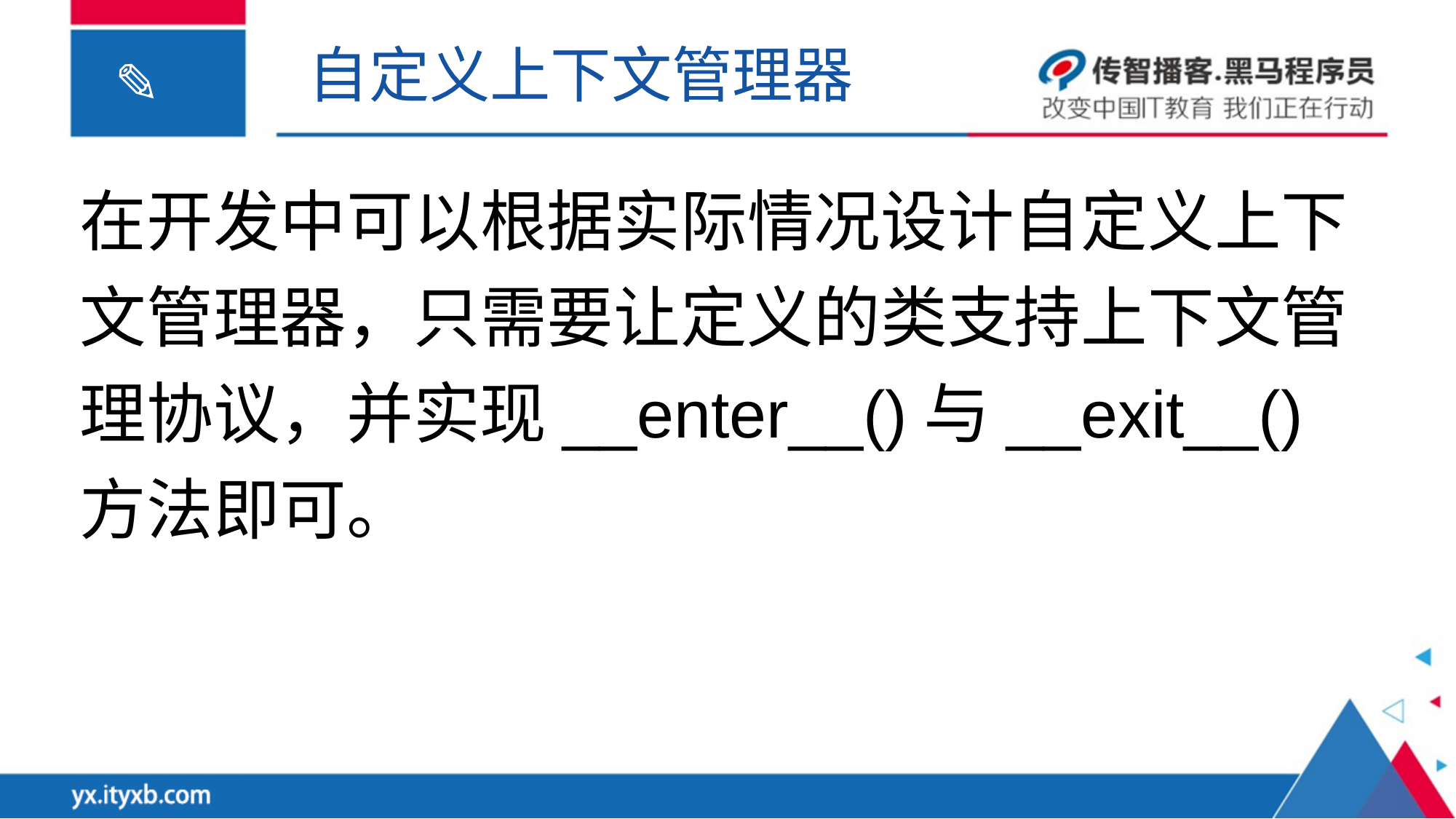

自定义上下文管理器
在开发中可以根据实际情况设计自定义上下文管理器，只需要让定义的类支持上下文管理协议，并实现__enter__()与__exit__()方法即可。